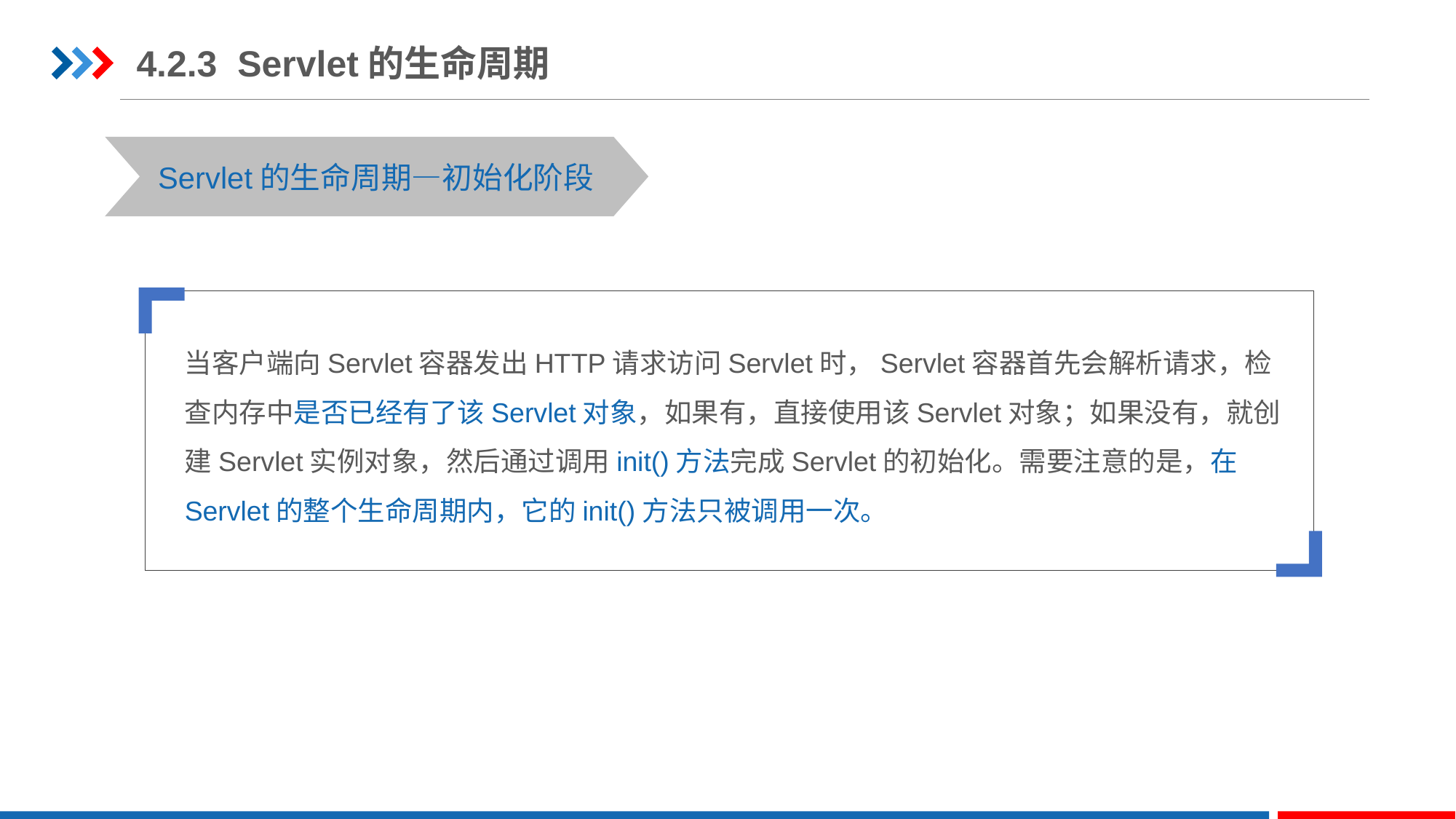

4.2.3  Servlet的生命周期

Servlet的生命周期—初始化阶段

当客户端向Servlet容器发出HTTP请求访问Servlet时，Servlet容器首先会解析请求，检查内存中是否已经有了该Servlet对象，如果有，直接使用该Servlet对象；如果没有，就创建Servlet实例对象，然后通过调用init()方法完成Servlet的初始化。需要注意的是，在Servlet的整个生命周期内，它的init()方法只被调用一次。